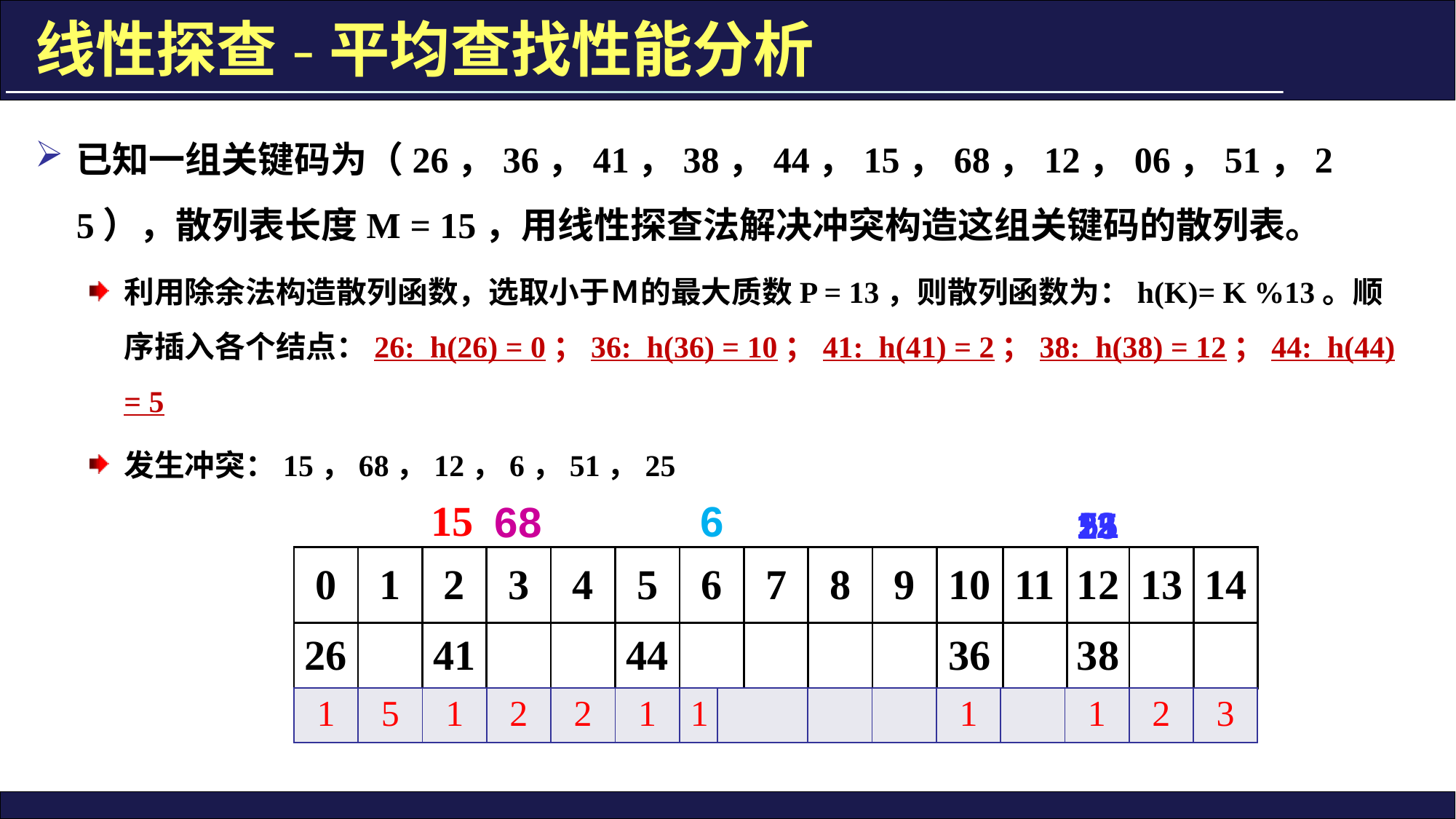

# 线性探查-平均查找性能分析
已知一组关键码为（26，36，41，38，44，15，68，12，06，51，25），散列表长度M = 15，用线性探查法解决冲突构造这组关键码的散列表。
利用除余法构造散列函数，选取小于Ｍ的最大质数P = 13，则散列函数为：h(K)= K %13。顺序插入各个结点：26:  h(26) = 0；36:  h(36) = 10；41:  h(41) = 2；38:  h(38) = 12；44:  h(44) = 5
发生冲突：15，68，12，6，51，25
15
6
68
12
51
25
| 0 | 1 | 2 | 3 | 4 | 5 | 6 | 7 | 8 | 9 | 10 | 11 | 12 | 13 | 14 |
| --- | --- | --- | --- | --- | --- | --- | --- | --- | --- | --- | --- | --- | --- | --- |
| 26 |  | 41 |  |  | 44 |  |  |  |  | 36 |  | 38 |  |  |
| 1 | 5 | 1 | 2 | 2 | 1 | 1 |  |  |  | 1 |  | 1 | 2 | 3 |
| --- | --- | --- | --- | --- | --- | --- | --- | --- | --- | --- | --- | --- | --- | --- |
15